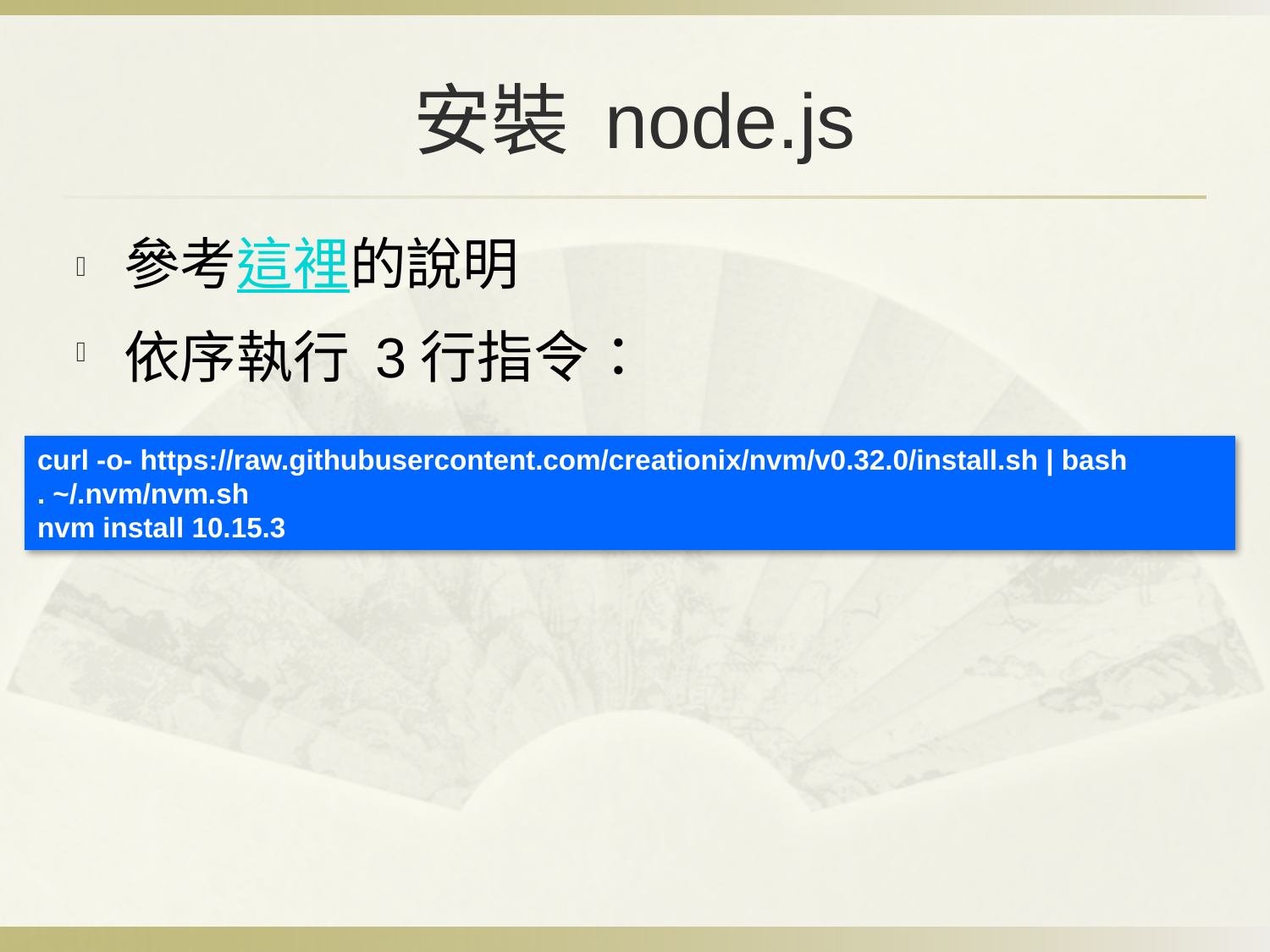

# 安裝 node.js
參考這裡的說明
依序執行 3行指令：
curl -o- https://raw.githubusercontent.com/creationix/nvm/v0.32.0/install.sh | bash
. ~/.nvm/nvm.sh
nvm install 10.15.3